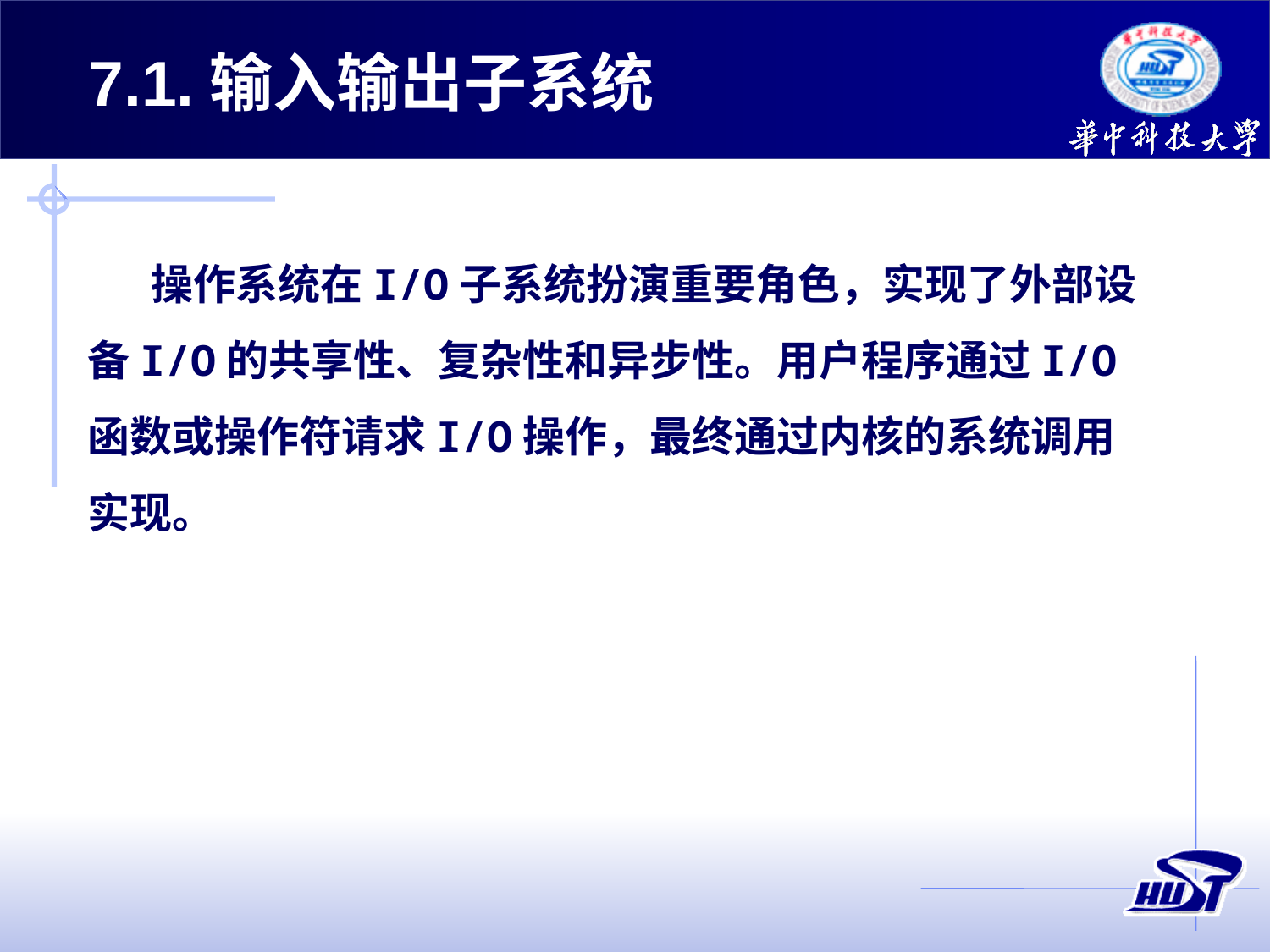

7.1.输入输出子系统
操作系统在I/O子系统扮演重要角色，实现了外部设备I/O的共享性、复杂性和异步性。用户程序通过I/O函数或操作符请求I/O操作，最终通过内核的系统调用实现。